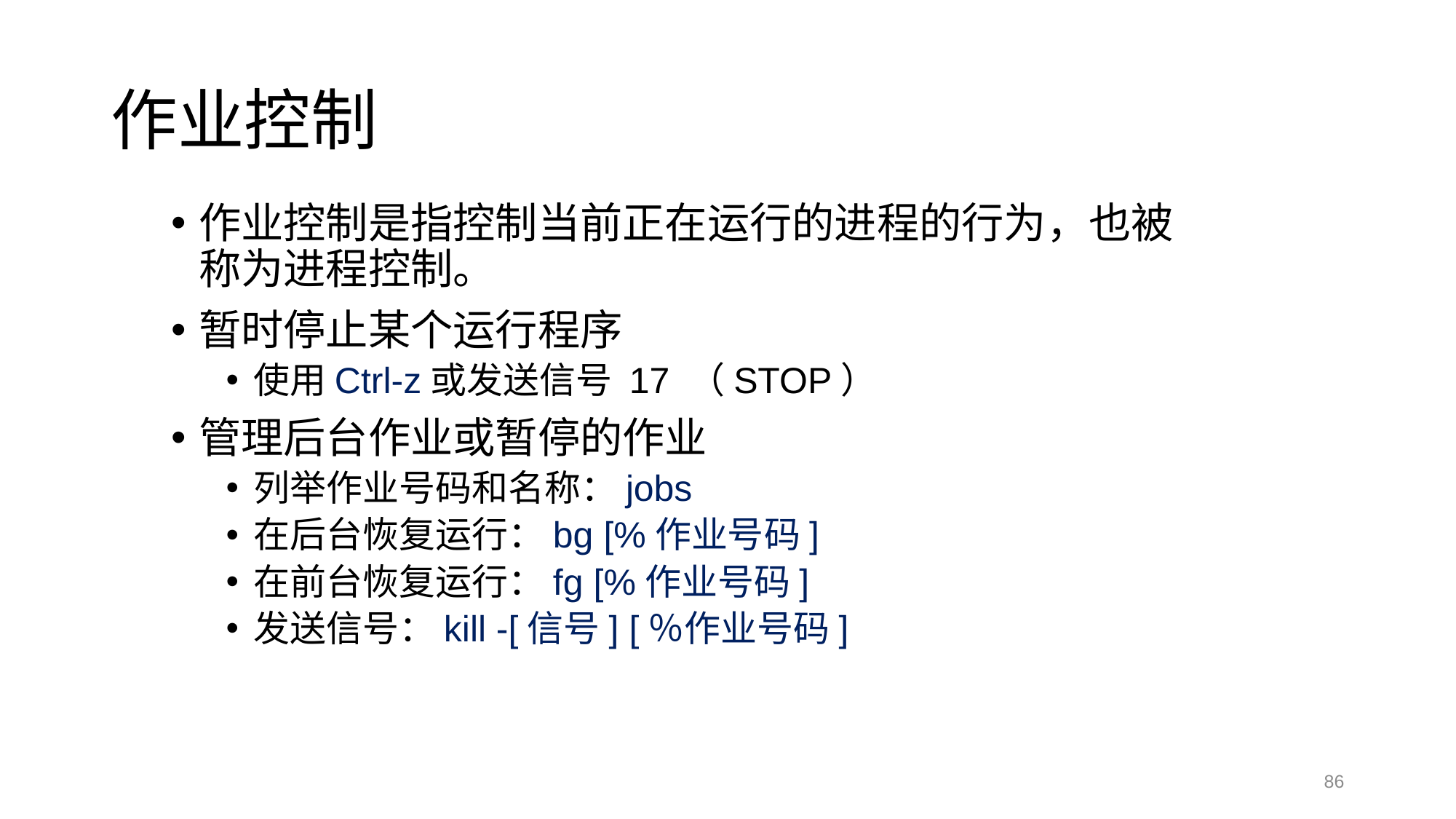

# 作业控制
作业控制是指控制当前正在运行的进程的行为，也被称为进程控制。
暂时停止某个运行程序
使用Ctrl-z或发送信号 17 （STOP）
管理后台作业或暂停的作业
列举作业号码和名称：jobs
在后台恢复运行：bg [%作业号码]
在前台恢复运行：fg [%作业号码]
发送信号：kill -[信号] [％作业号码]
86